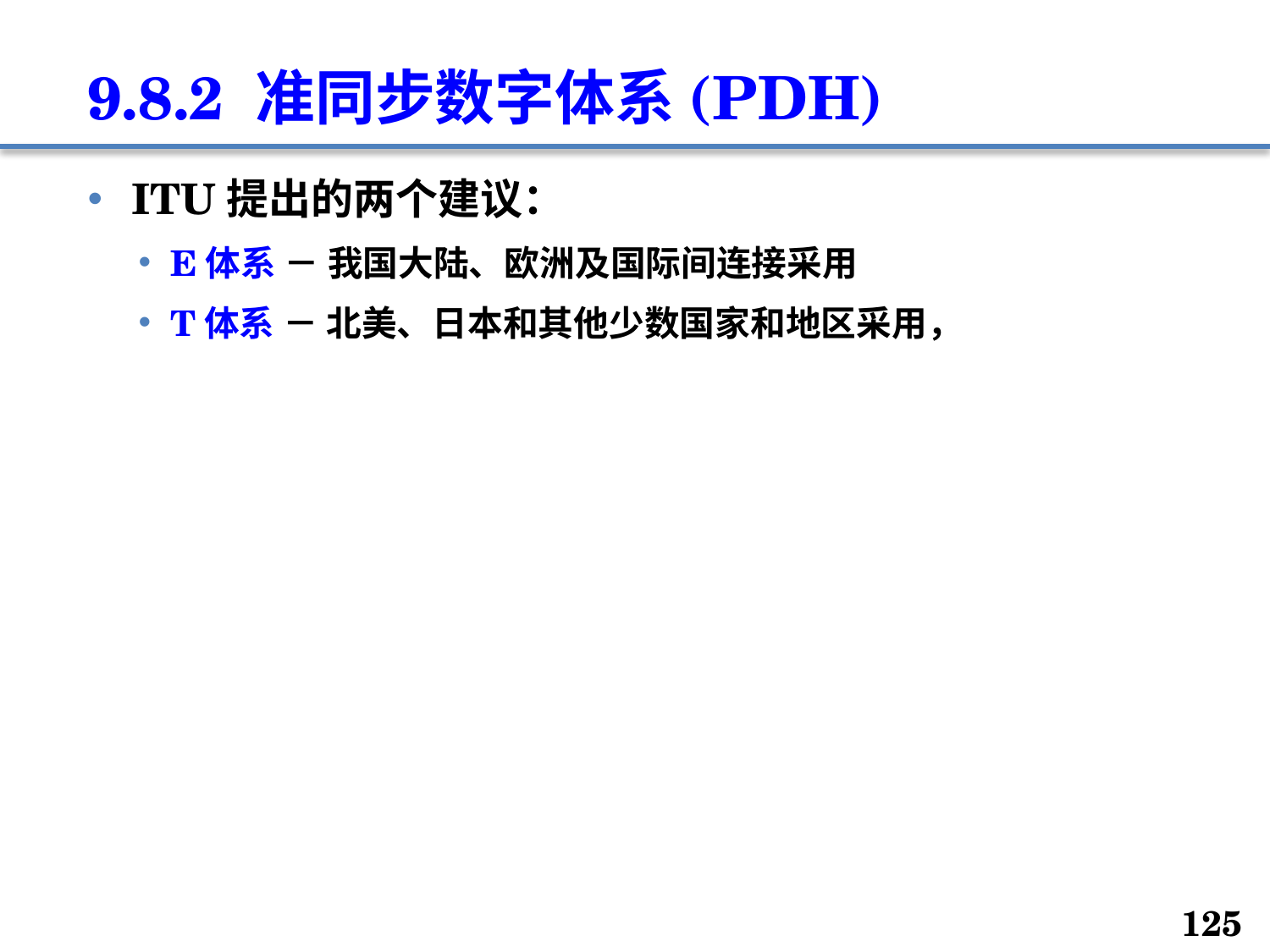

# 9.8.2 准同步数字体系(PDH)
 ITU提出的两个建议：
E体系 － 我国大陆、欧洲及国际间连接采用
T体系 － 北美、日本和其他少数国家和地区采用，

125